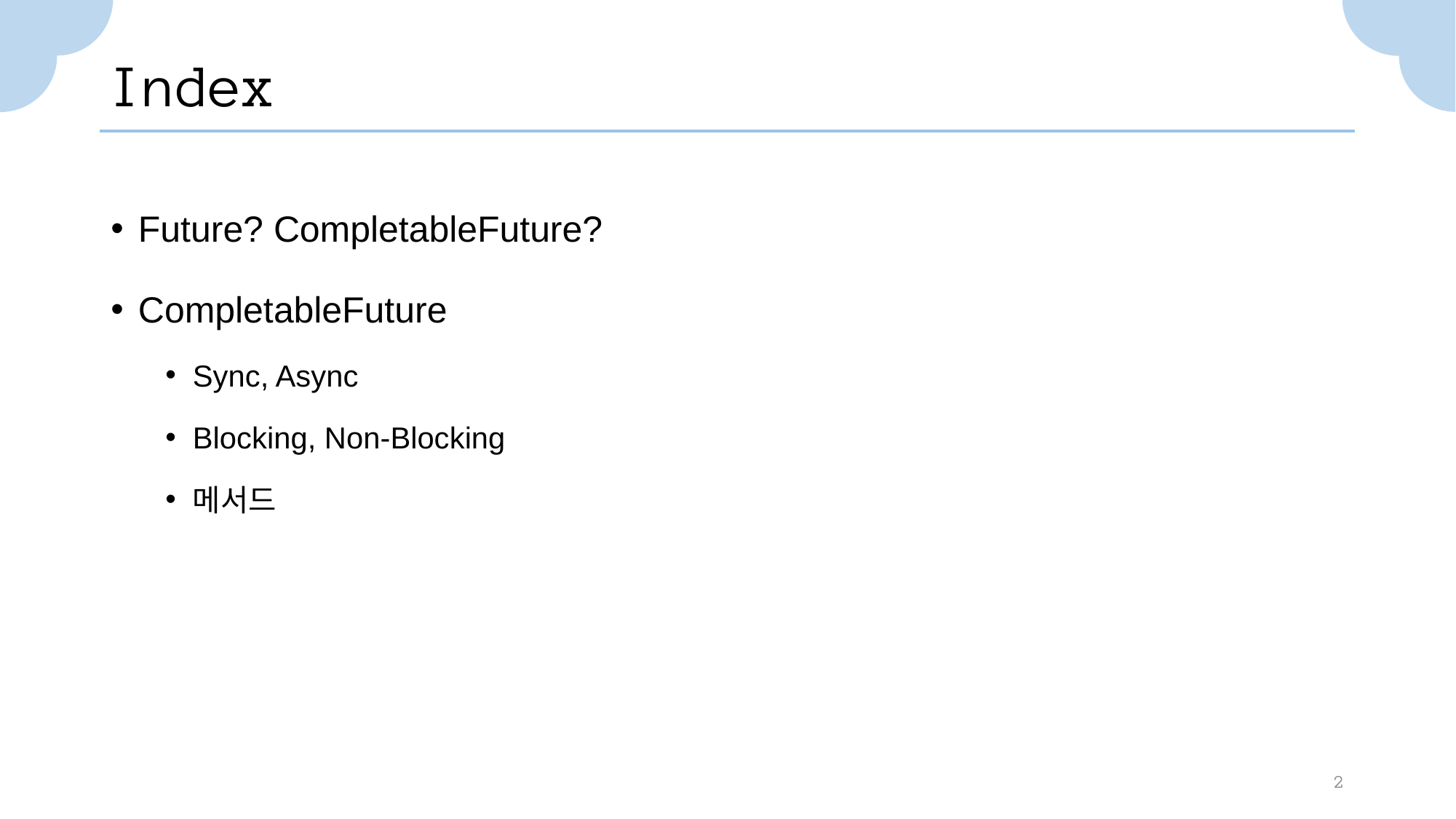

# Index
Future? CompletableFuture?
CompletableFuture
Sync, Async
Blocking, Non-Blocking
메서드

2